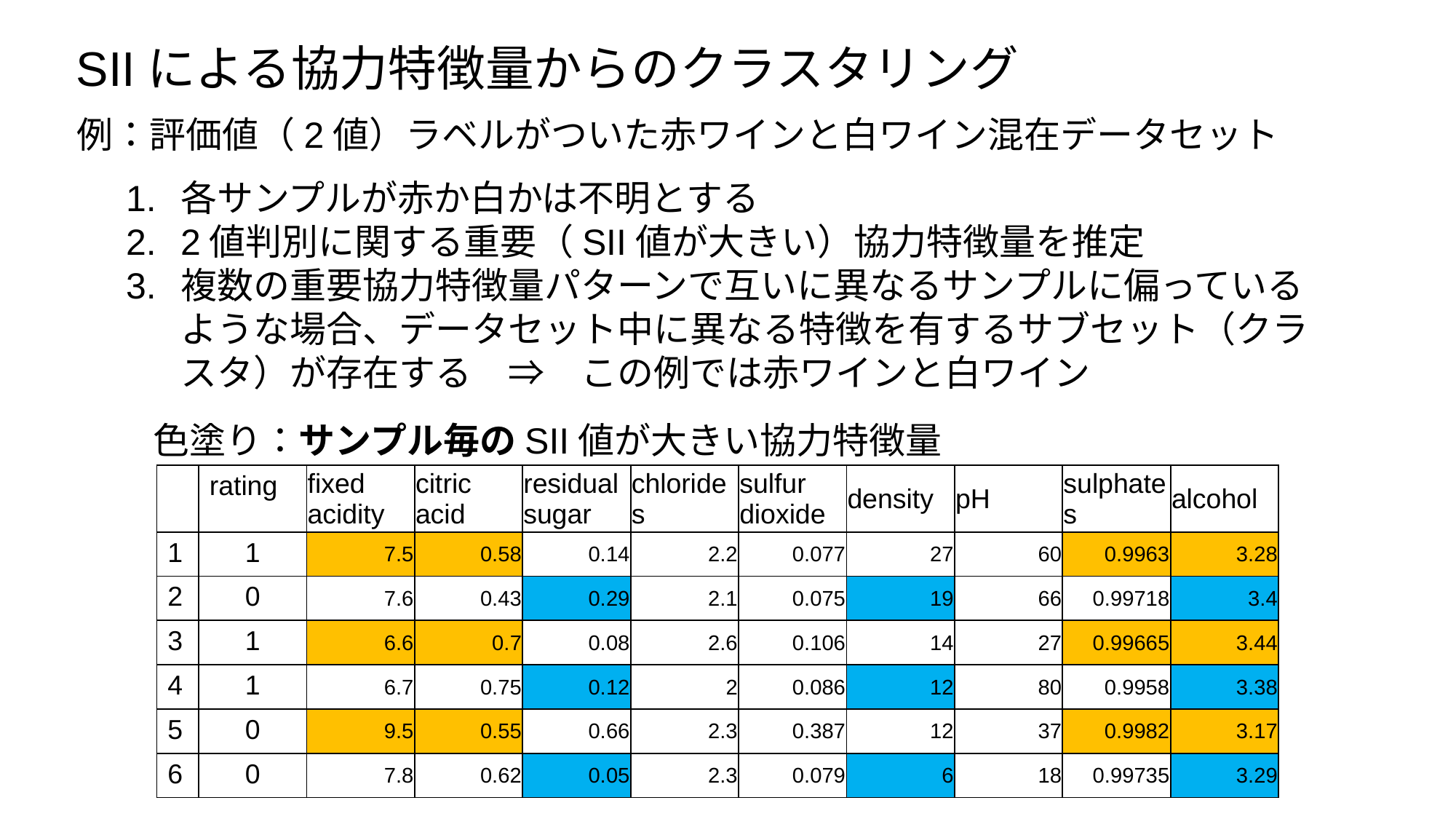

SIIによる協力特徴量からのクラスタリング
例：評価値（2値）ラベルがついた赤ワインと白ワイン混在データセット
各サンプルが赤か白かは不明とする
2値判別に関する重要（SII値が大きい）協力特徴量を推定
複数の重要協力特徴量パターンで互いに異なるサンプルに偏っているような場合、データセット中に異なる特徴を有するサブセット（クラスタ）が存在する　⇒　この例では赤ワインと白ワイン
色塗り：サンプル毎のSII値が大きい協力特徴量
|  | rating | fixed acidity | citric acid | residual sugar | chlorides | sulfur dioxide | density | pH | sulphates | alcohol |
| --- | --- | --- | --- | --- | --- | --- | --- | --- | --- | --- |
| 1 | 1 | 7.5 | 0.58 | 0.14 | 2.2 | 0.077 | 27 | 60 | 0.9963 | 3.28 |
| 2 | 0 | 7.6 | 0.43 | 0.29 | 2.1 | 0.075 | 19 | 66 | 0.99718 | 3.4 |
| 3 | 1 | 6.6 | 0.7 | 0.08 | 2.6 | 0.106 | 14 | 27 | 0.99665 | 3.44 |
| 4 | 1 | 6.7 | 0.75 | 0.12 | 2 | 0.086 | 12 | 80 | 0.9958 | 3.38 |
| 5 | 0 | 9.5 | 0.55 | 0.66 | 2.3 | 0.387 | 12 | 37 | 0.9982 | 3.17 |
| 6 | 0 | 7.8 | 0.62 | 0.05 | 2.3 | 0.079 | 6 | 18 | 0.99735 | 3.29 |